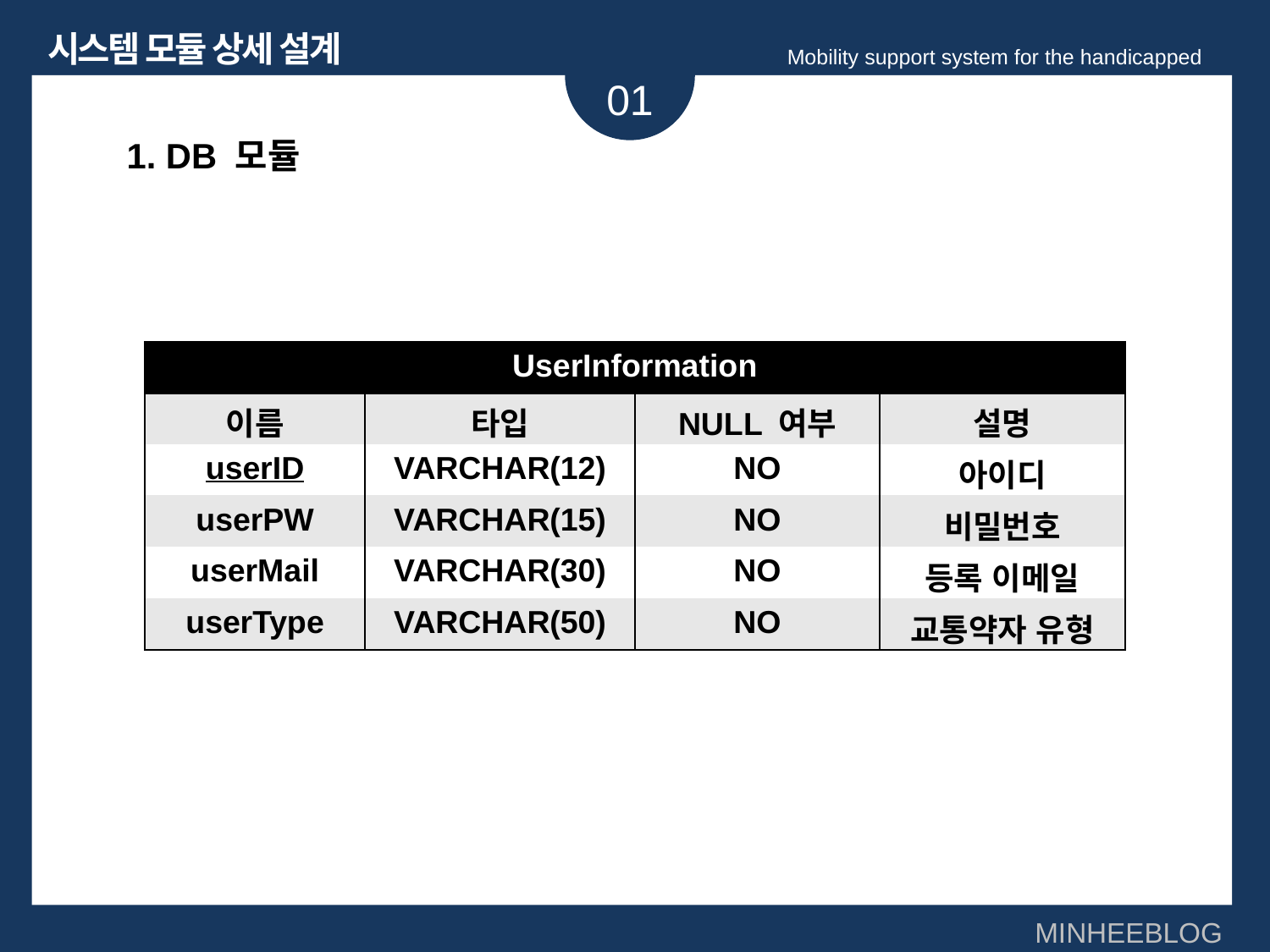

시스템 모듈 상세 설계
Mobility support system for the handicapped
01

1. DB 모듈
| UserInformation |  |  |  |
| --- | --- | --- | --- |
| 이름 | 타입 | NULL 여부 | 설명 |
| userID | VARCHAR(12) | NO | 아이디 |
| userPW | VARCHAR(15) | NO | 비밀번호 |
| userMail | VARCHAR(30) | NO | 등록 이메일 |
| userType | VARCHAR(50) | NO | 교통약자 유형 |
MINHEEBLOG